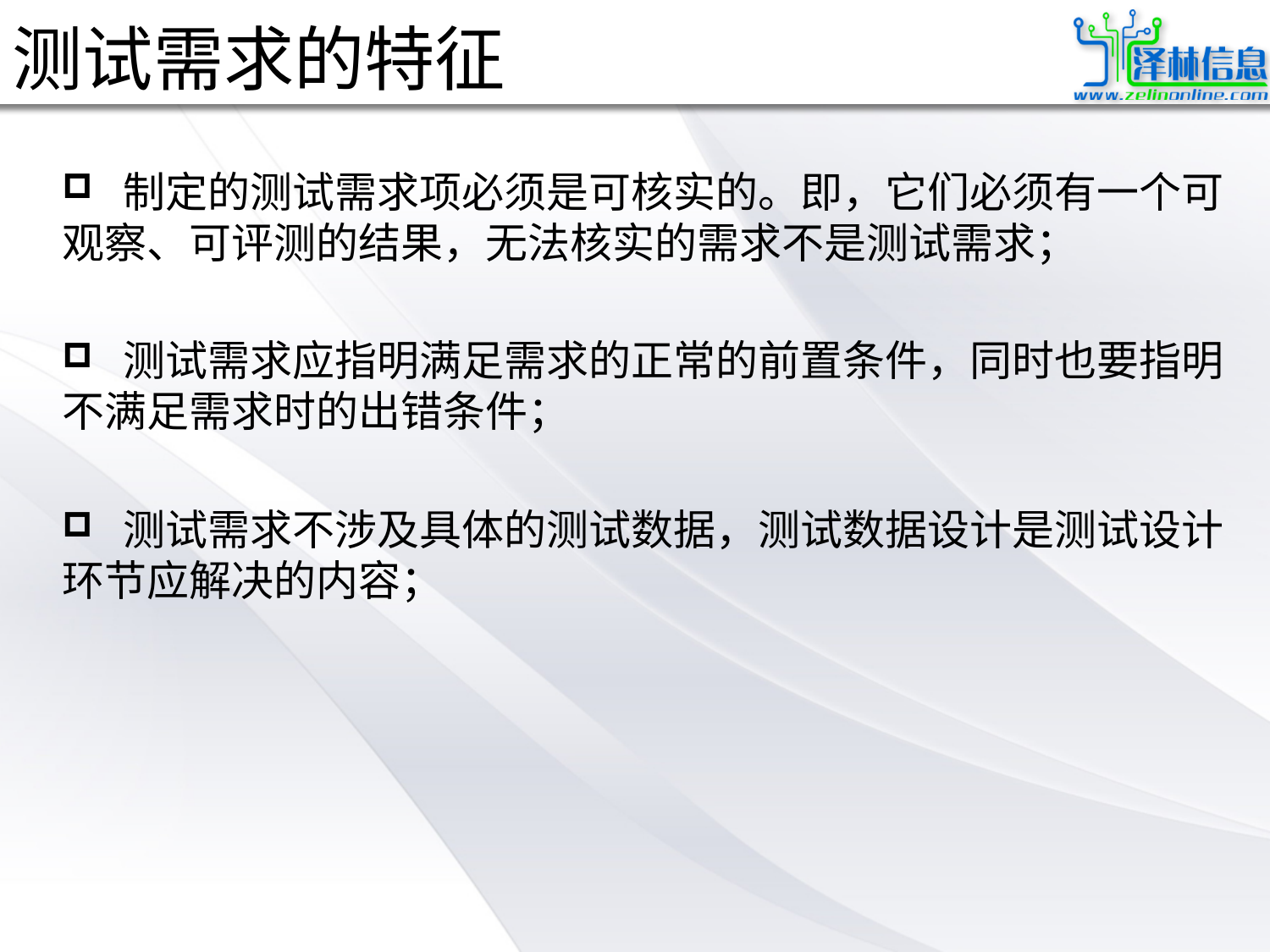

# 测试需求的特征
  制定的测试需求项必须是可核实的。即，它们必须有一个可观察、可评测的结果，无法核实的需求不是测试需求；

  测试需求应指明满足需求的正常的前置条件，同时也要指明不满足需求时的出错条件；

  测试需求不涉及具体的测试数据，测试数据设计是测试设计环节应解决的内容；